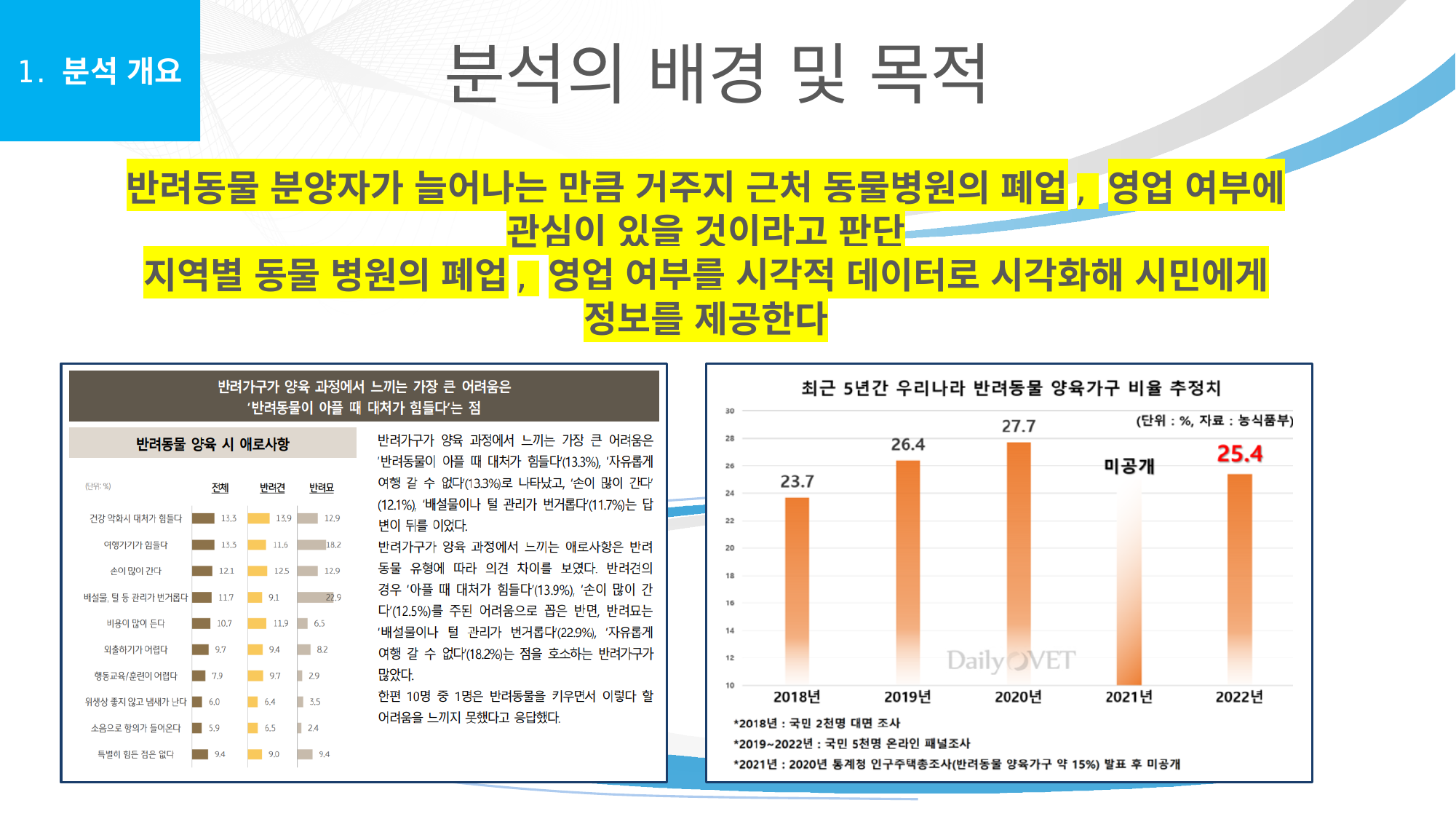

1. 분석 개요
분석의 배경 및 목적
# 반려동물 분양자가 늘어나는 만큼 거주지 근처 동물병원의 폐업, 영업 여부에 관심이 있을 것이라고 판단 지역별 동물 병원의 폐업, 영업 여부를 시각적 데이터로 시각화해 시민에게 정보를 제공한다